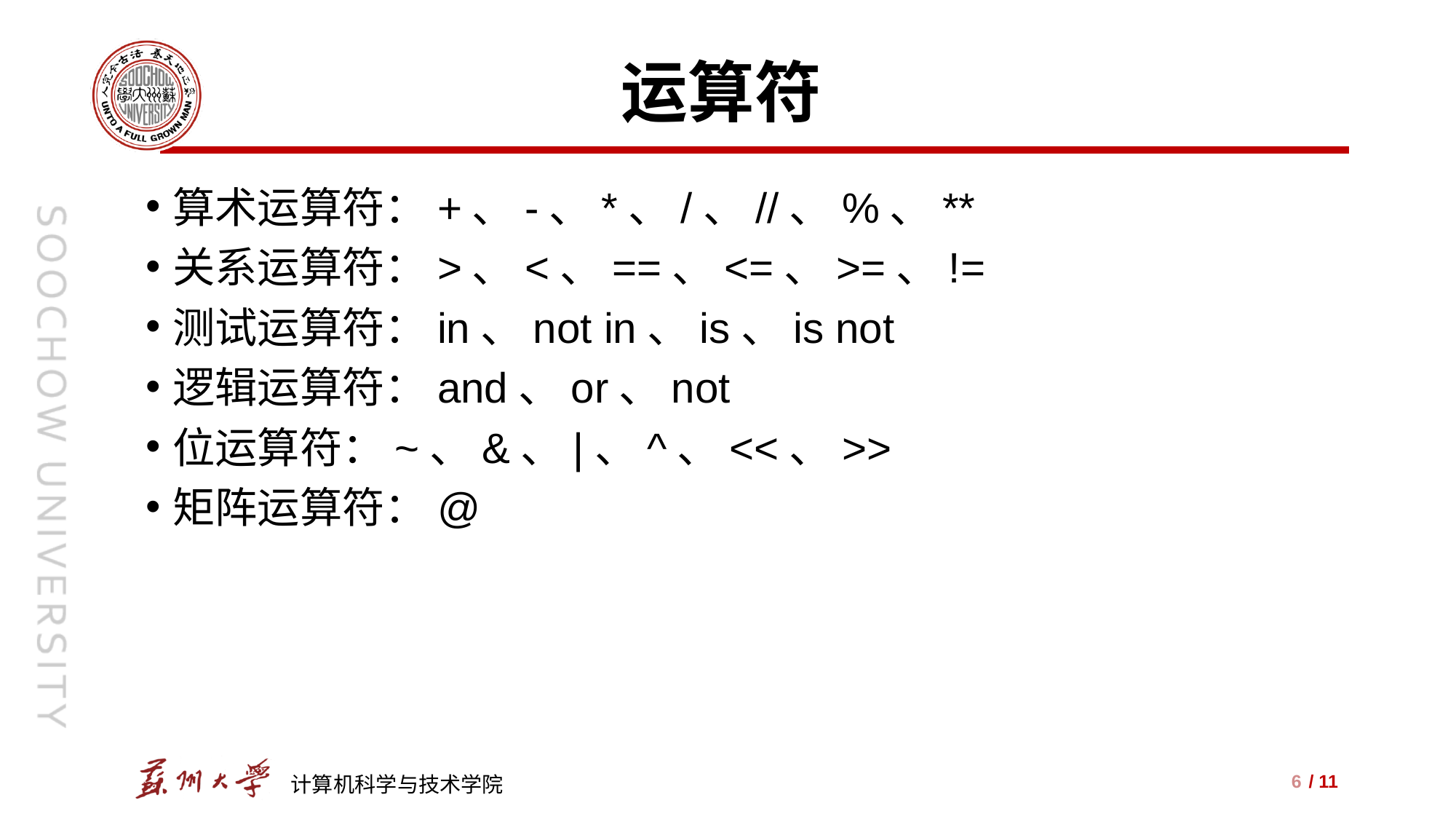

# 运算符
算术运算符：+、-、*、/、//、%、**
关系运算符：>、<、==、<=、>=、!=
测试运算符：in、not in、is、is not
逻辑运算符：and、or、not
位运算符：~、&、|、^、<<、>>
矩阵运算符：@

6